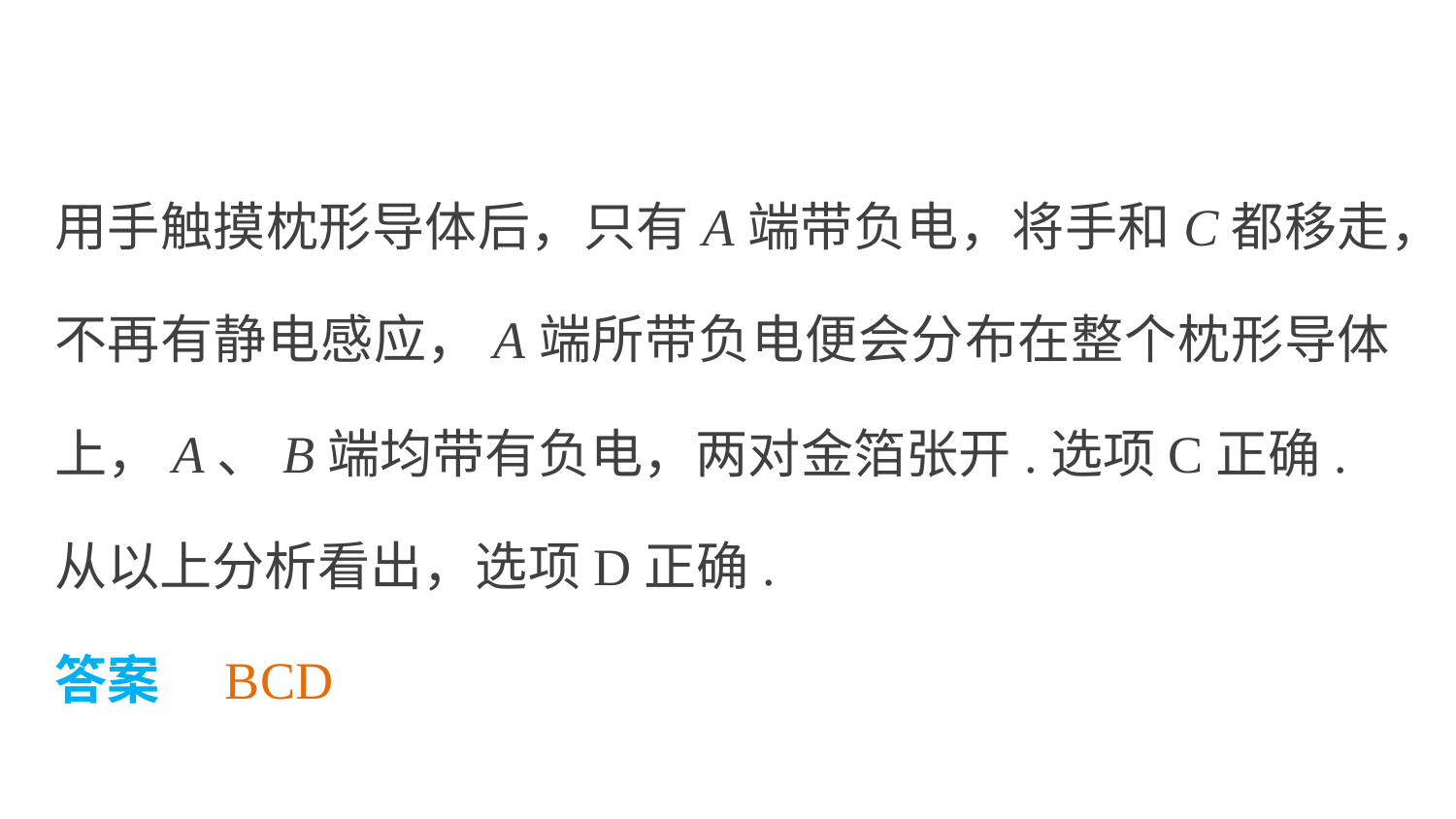

用手触摸枕形导体后，只有A端带负电，将手和C都移走，不再有静电感应，A端所带负电便会分布在整个枕形导体上，A、B端均带有负电，两对金箔张开.选项C正确.
从以上分析看出，选项D正确.
答案　BCD